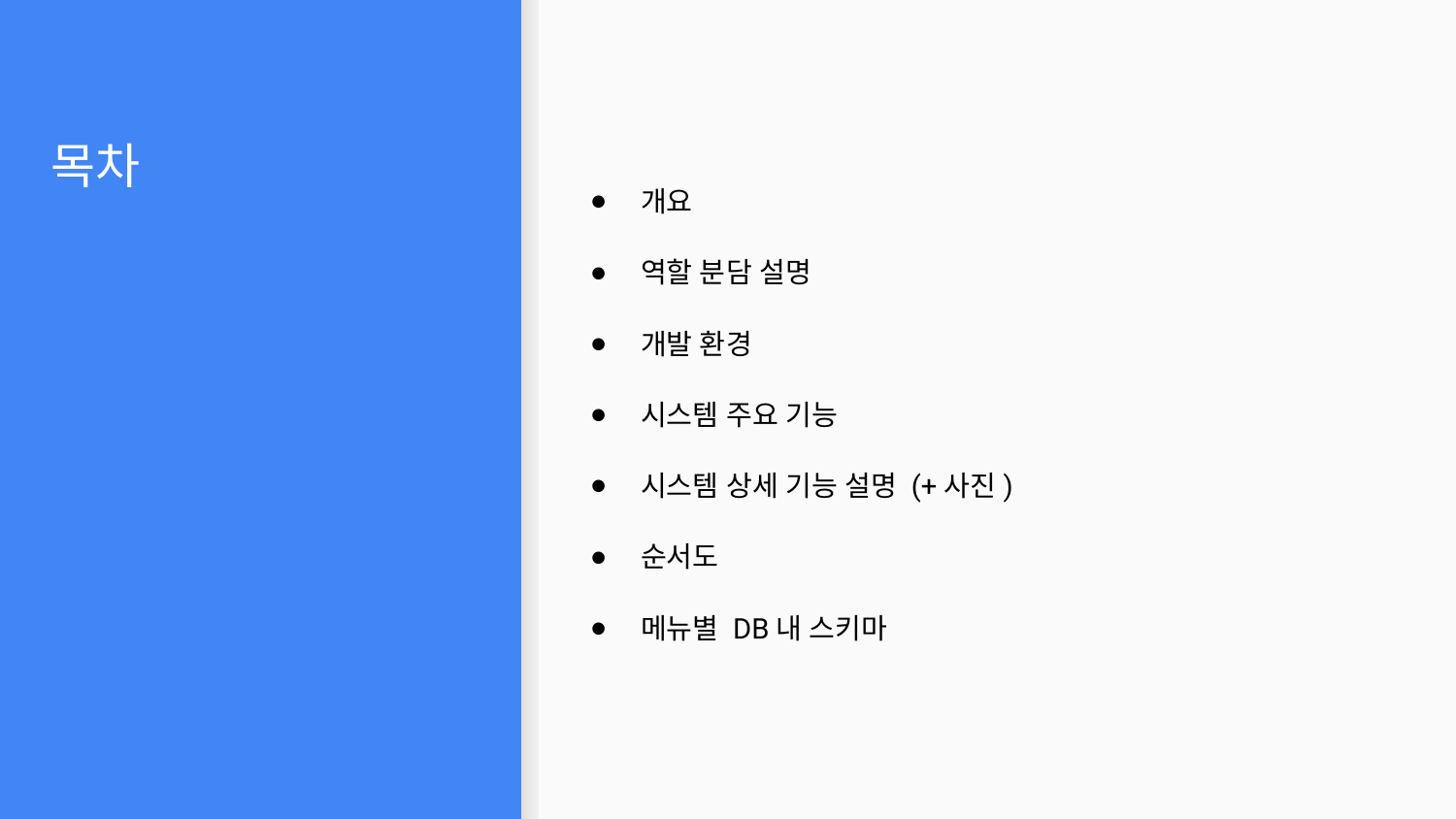

# 목차
개요
역할 분담 설명
개발 환경
시스템 주요 기능
시스템 상세 기능 설명 (+사진)
순서도
메뉴별 DB내 스키마